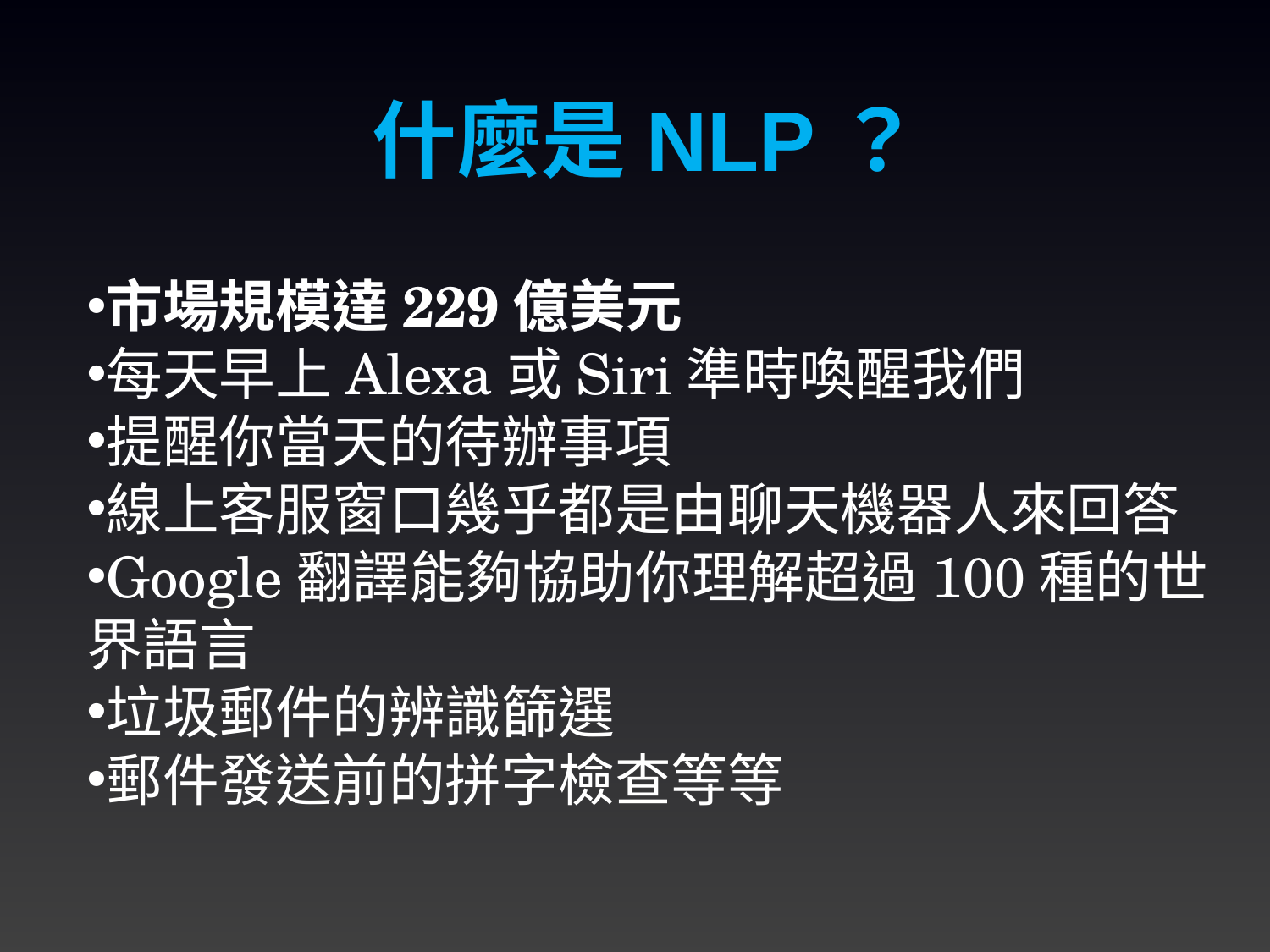

什麼是NLP？
市場規模達229億美元
每天早上Alexa或Siri準時喚醒我們
提醒你當天的待辦事項
線上客服窗口幾乎都是由聊天機器人來回答
Google翻譯能夠協助你理解超過100種的世界語言
垃圾郵件的辨識篩選
郵件發送前的拼字檢查等等